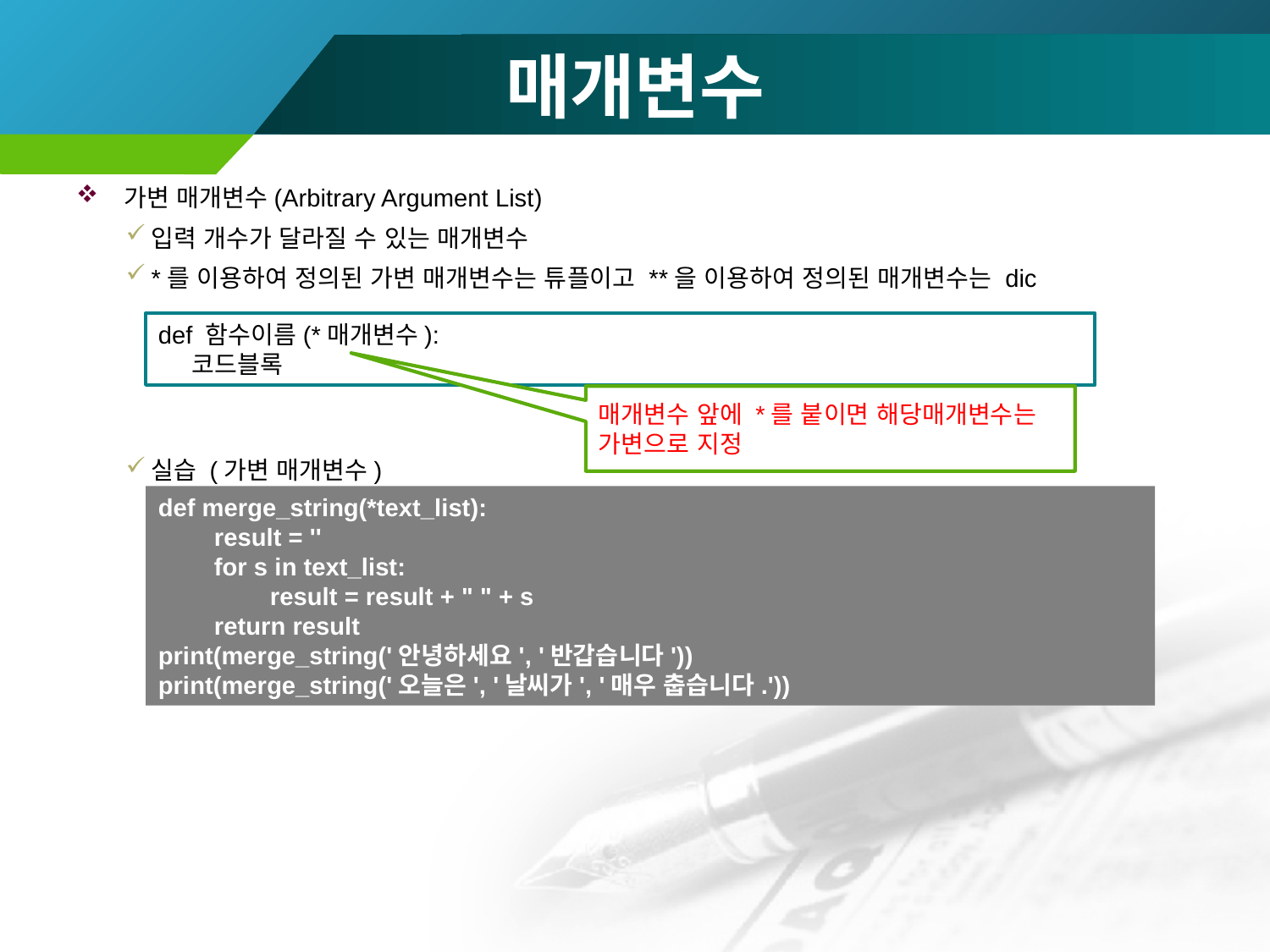

# 매개변수
가변 매개변수(Arbitrary Argument List)
입력 개수가 달라질 수 있는 매개변수
*를 이용하여 정의된 가변 매개변수는 튜플이고 **을 이용하여 정의된 매개변수는 dic

실습 (가변 매개변수)
def 함수이름(*매개변수):
    코드블록
매개변수 앞에 *를 붙이면 해당매개변수는 가변으로 지정
def merge_string(*text_list):
        result = ''
        for s in text_list:
                result = result + " " + s
        return result
print(merge_string('안녕하세요', '반갑습니다'))
print(merge_string('오늘은', '날씨가', '매우 춥습니다.'))